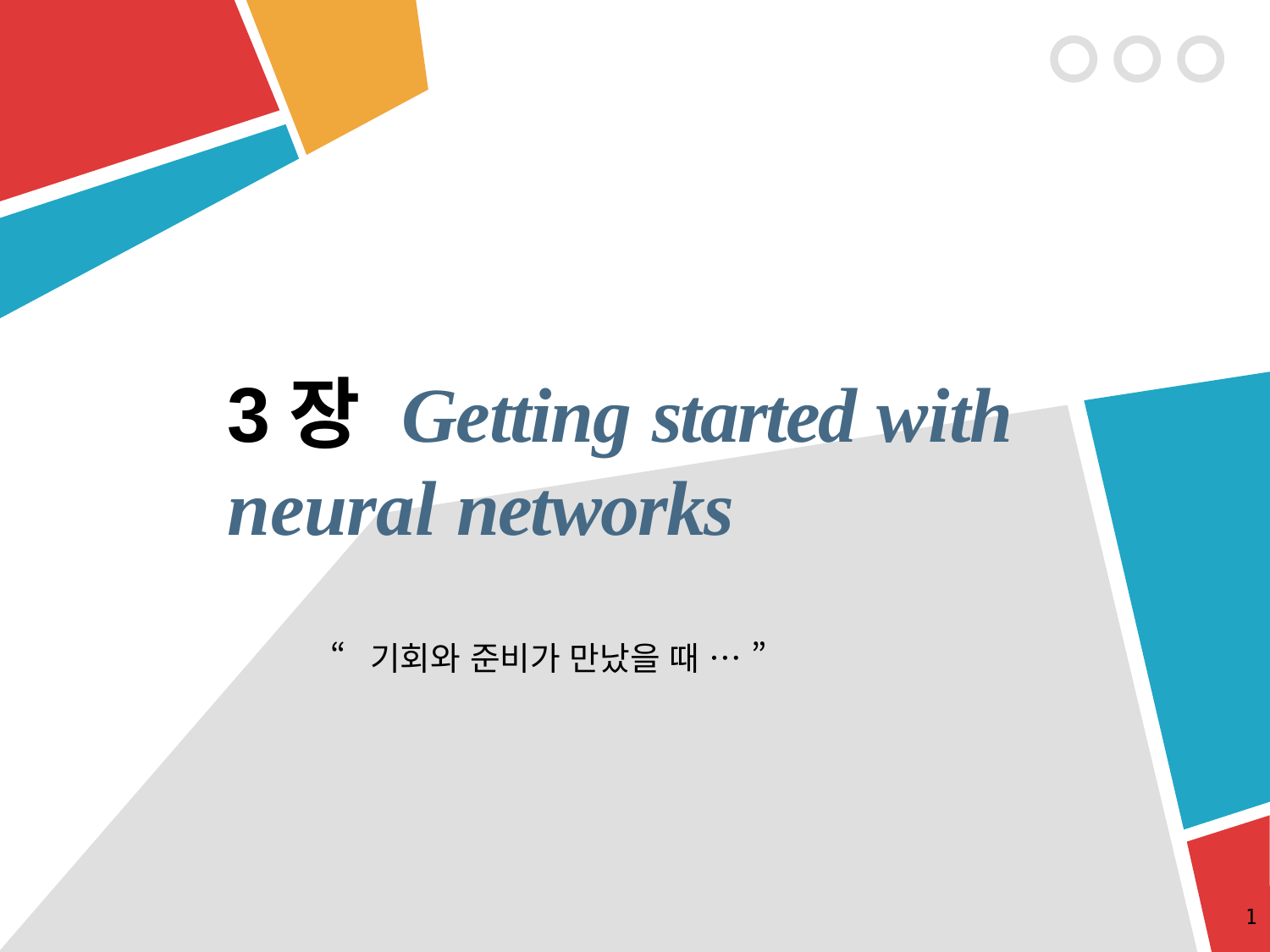

# 3장 Getting started with neural networks

“기회와 준비가 만났을 때 … ”

1